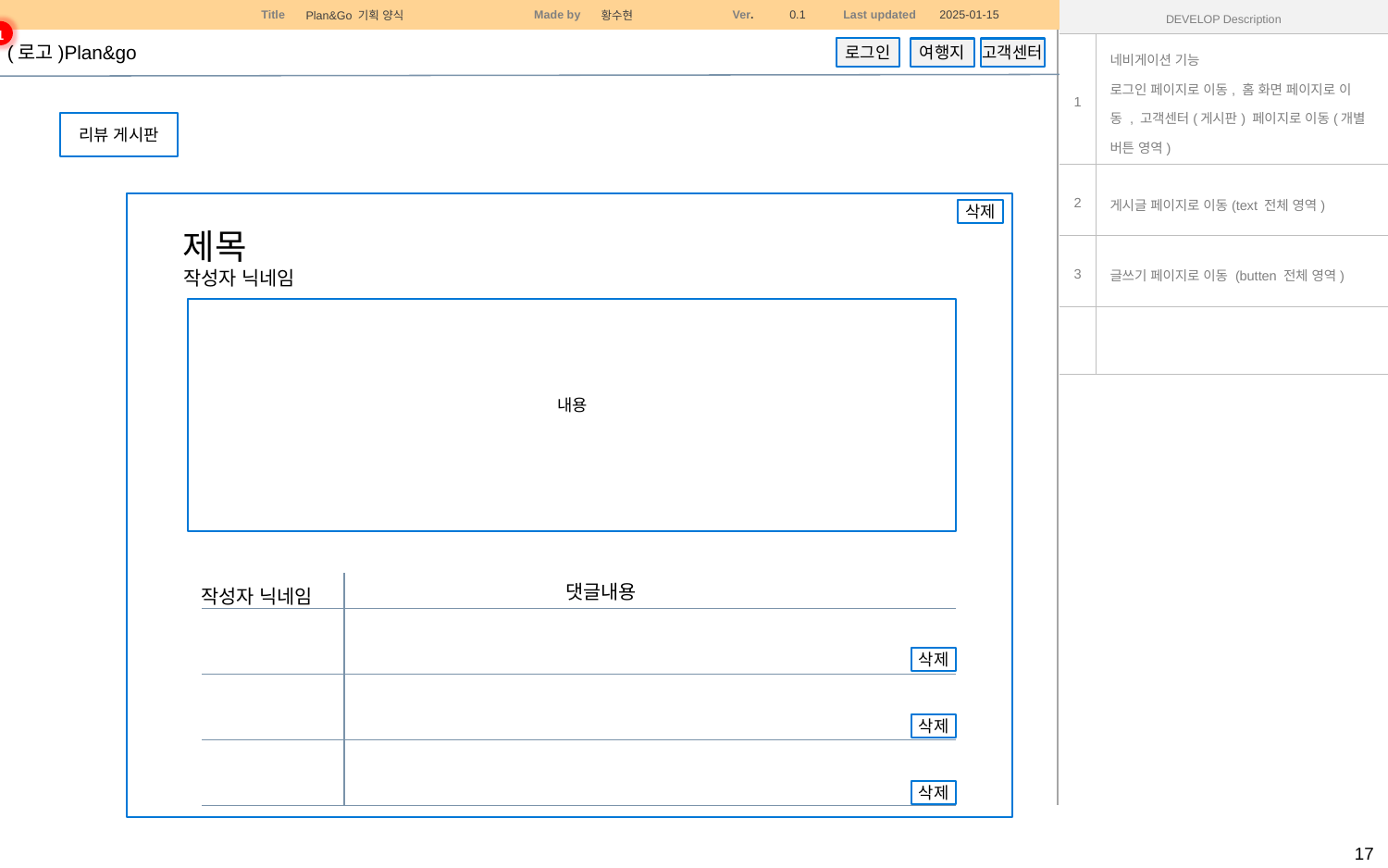

| DEVELOP Description |  |
| --- | --- |
| 1 | 네비게이션 기능 로그인 페이지로 이동, 홈 화면 페이지로 이동 , 고객센터(게시판) 페이지로 이동(개별 버튼 영역) |
| 2 | 게시글 페이지로 이동(text 전체 영역) |
| 3 | 글쓰기 페이지로 이동 (butten 전체 영역) |
|  |  |
1

(로고)Plan&go
로그인
여행지
고객센터
리뷰 게시판

삭제
제목
작성자 닉네임
내용

댓글내용
작성자 닉네임
삭제
삭제
삭제